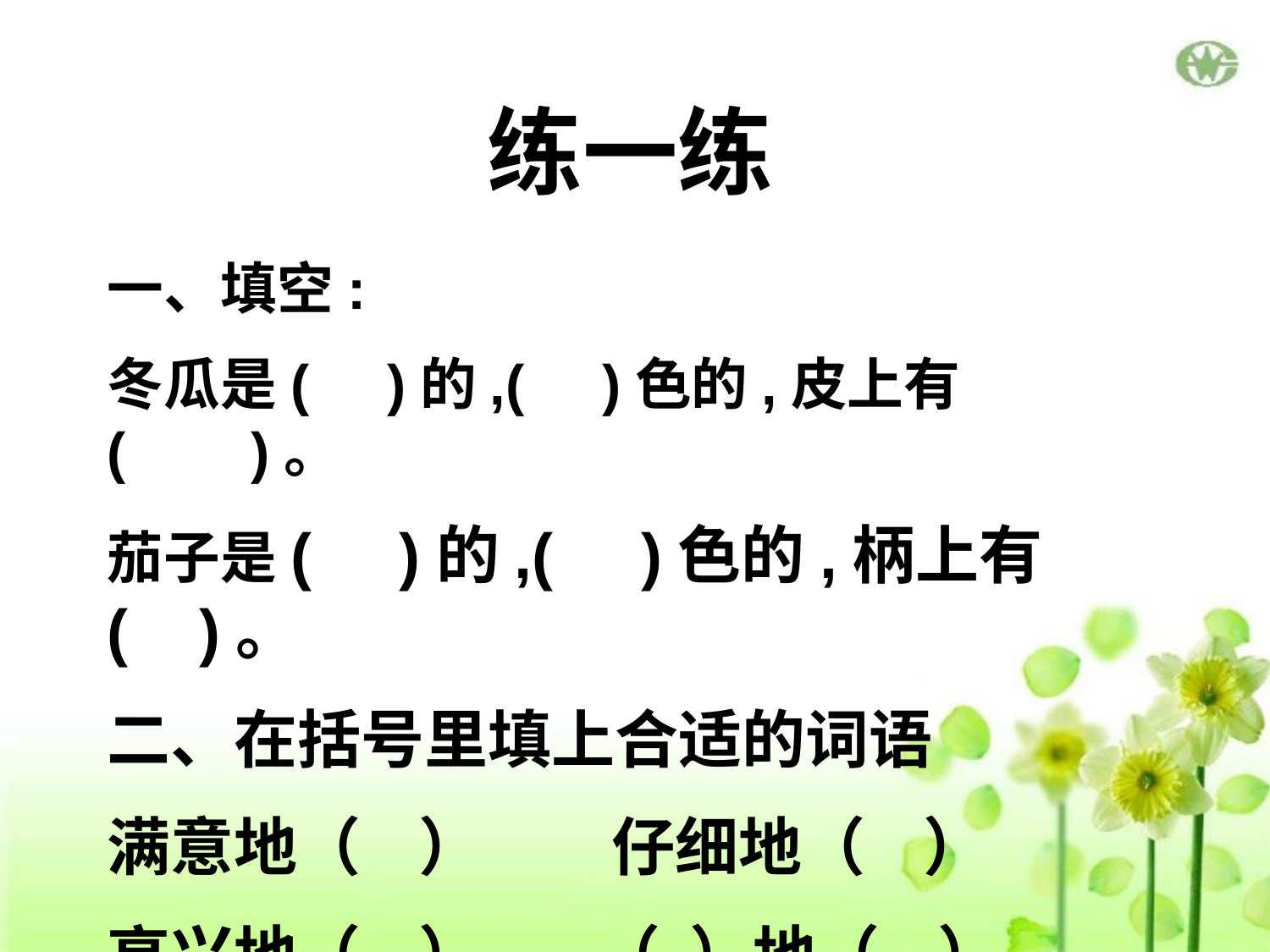

练一练
一、填空:
冬瓜是(     )的,(     )色的,皮上有(        )。
茄子是(     )的,(     )色的,柄上有(        )。
二、在括号里填上合适的词语
满意地（    ）         仔细地（    ）
高兴地（    ）        （  ）地（    ）